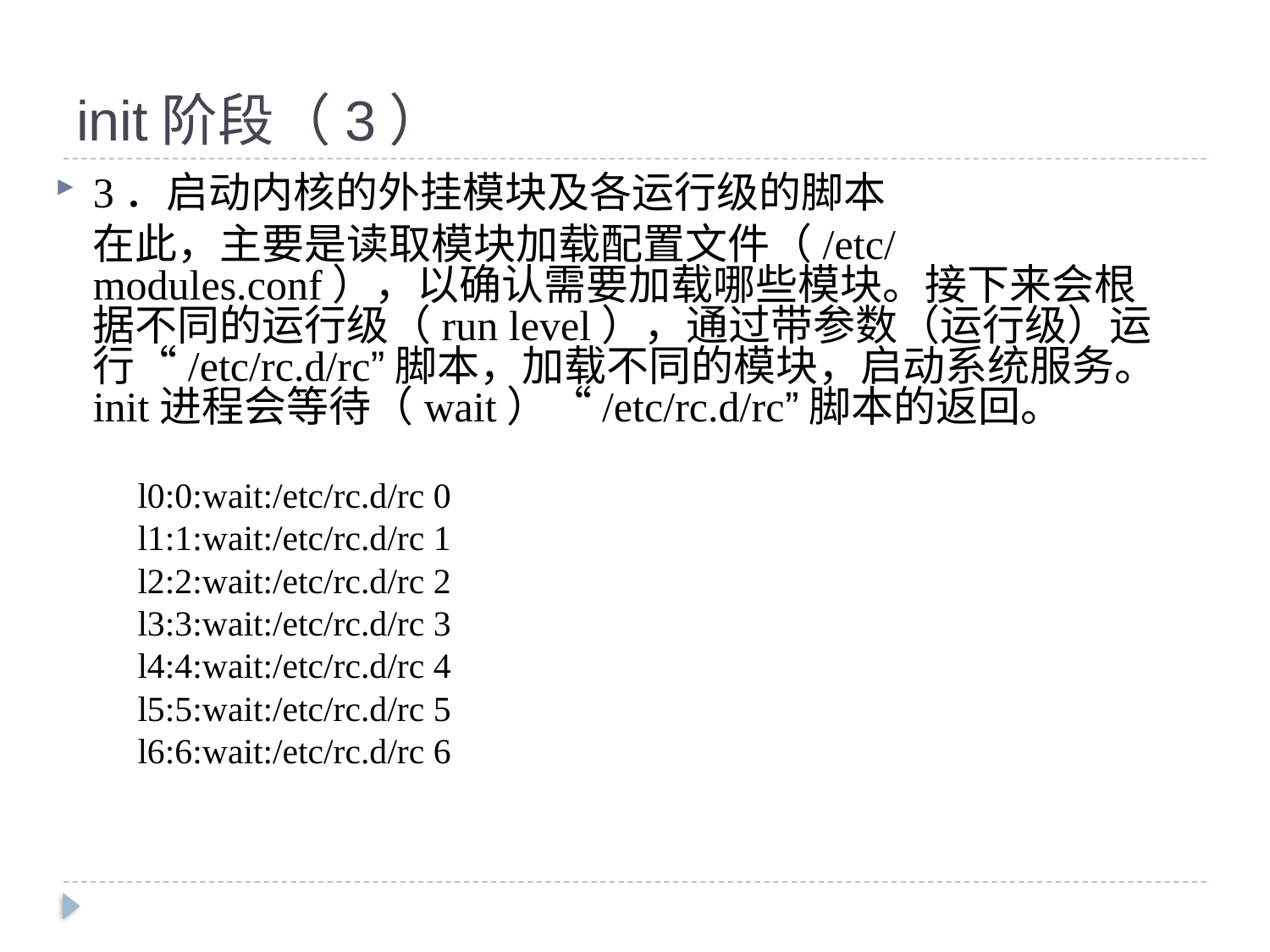

# init阶段（3）
3．启动内核的外挂模块及各运行级的脚本
	在此，主要是读取模块加载配置文件（/etc/modules.conf），以确认需要加载哪些模块。接下来会根据不同的运行级（run level），通过带参数（运行级）运行“/etc/rc.d/rc”脚本，加载不同的模块，启动系统服务。init进程会等待（wait）“/etc/rc.d/rc”脚本的返回。

l0:0:wait:/etc/rc.d/rc 0
l1:1:wait:/etc/rc.d/rc 1
l2:2:wait:/etc/rc.d/rc 2
l3:3:wait:/etc/rc.d/rc 3
l4:4:wait:/etc/rc.d/rc 4
l5:5:wait:/etc/rc.d/rc 5
l6:6:wait:/etc/rc.d/rc 6